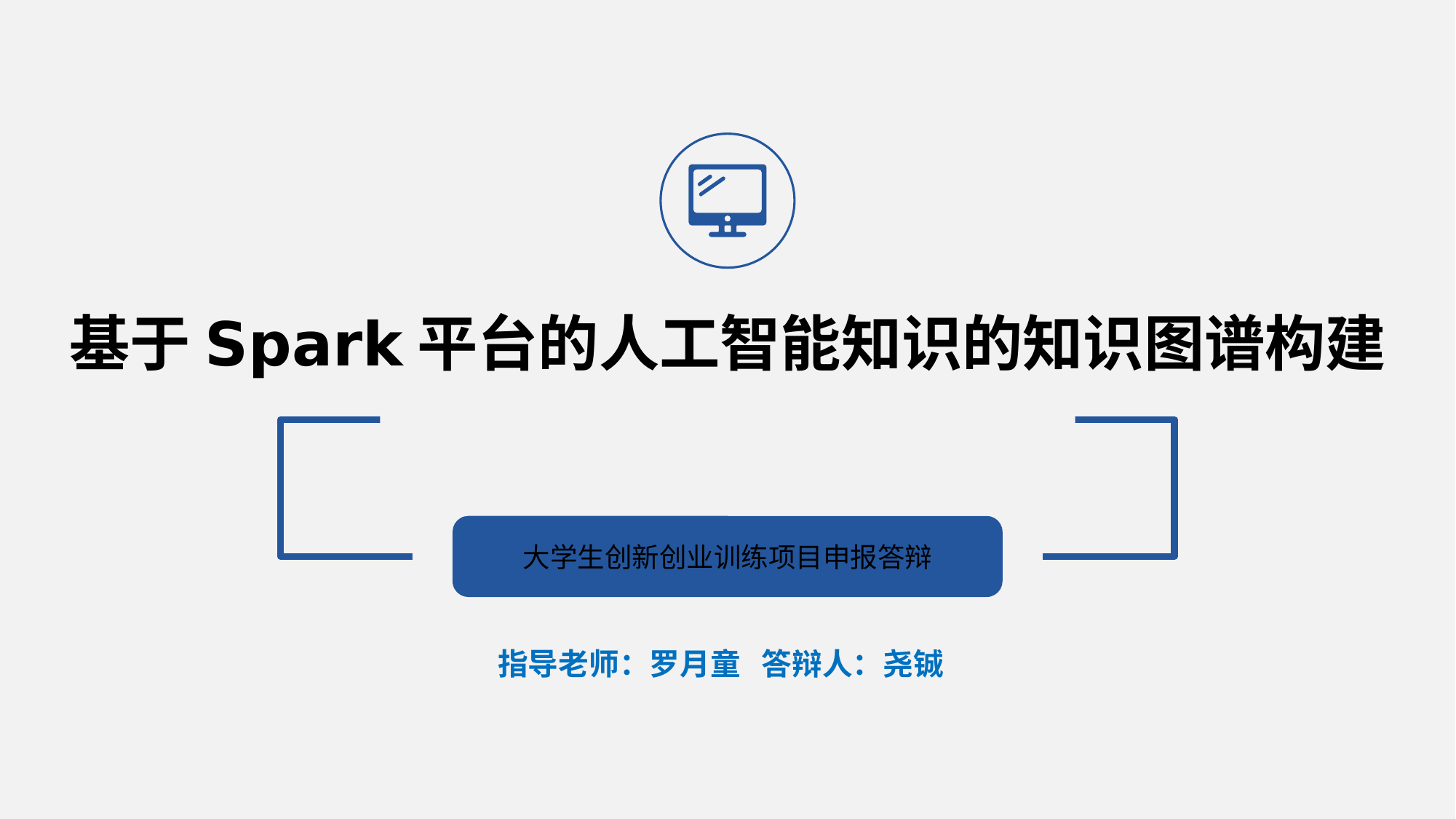

基于Spark平台的人工智能知识的知识图谱构建

大学生创新创业训练项目申报答辩
指导老师：罗月童   答辩人：尧铖